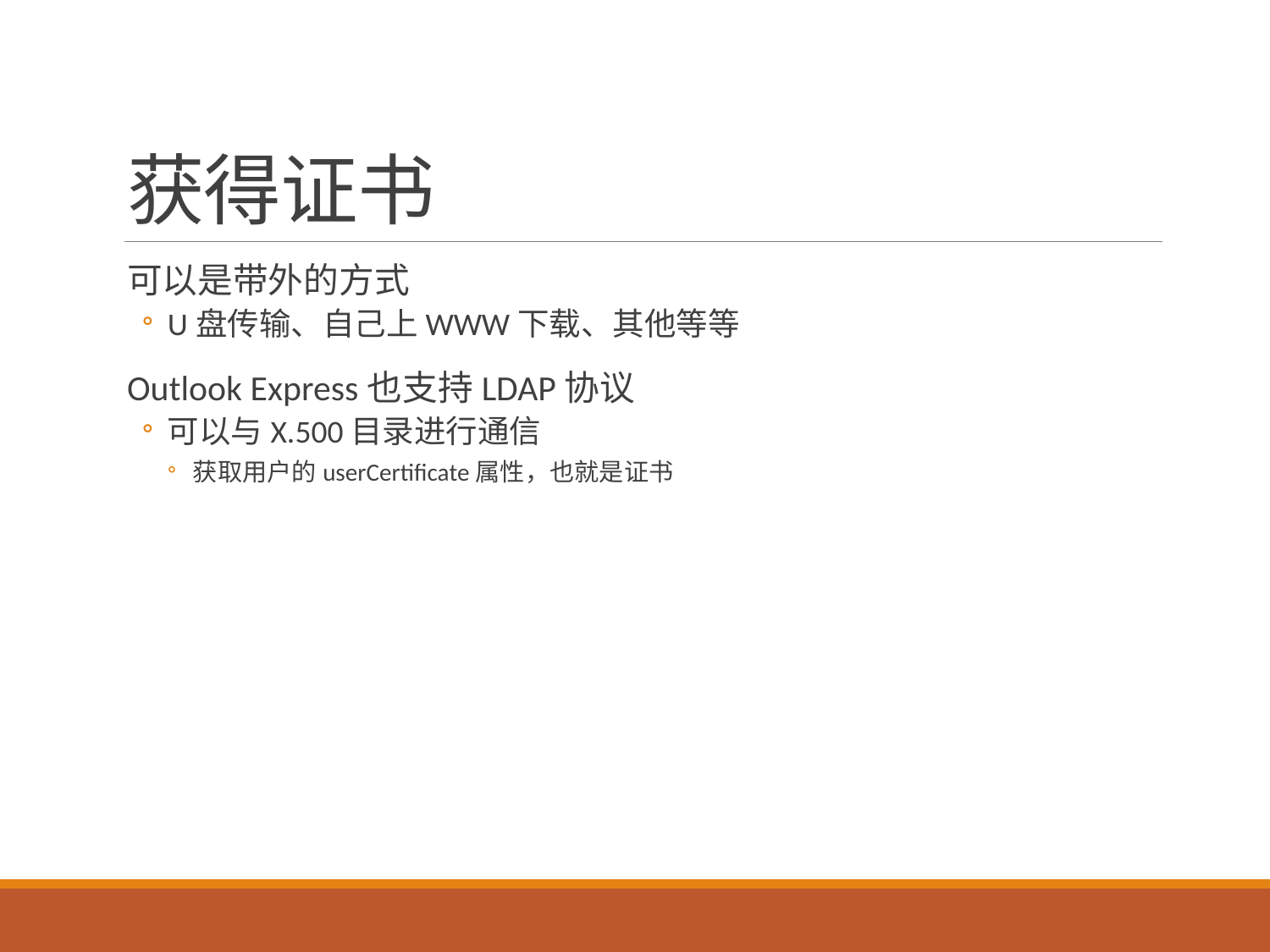

# 获得证书
可以是带外的方式
U盘传输、自己上WWW下载、其他等等
Outlook Express也支持LDAP协议
可以与X.500目录进行通信
获取用户的userCertificate属性，也就是证书
105